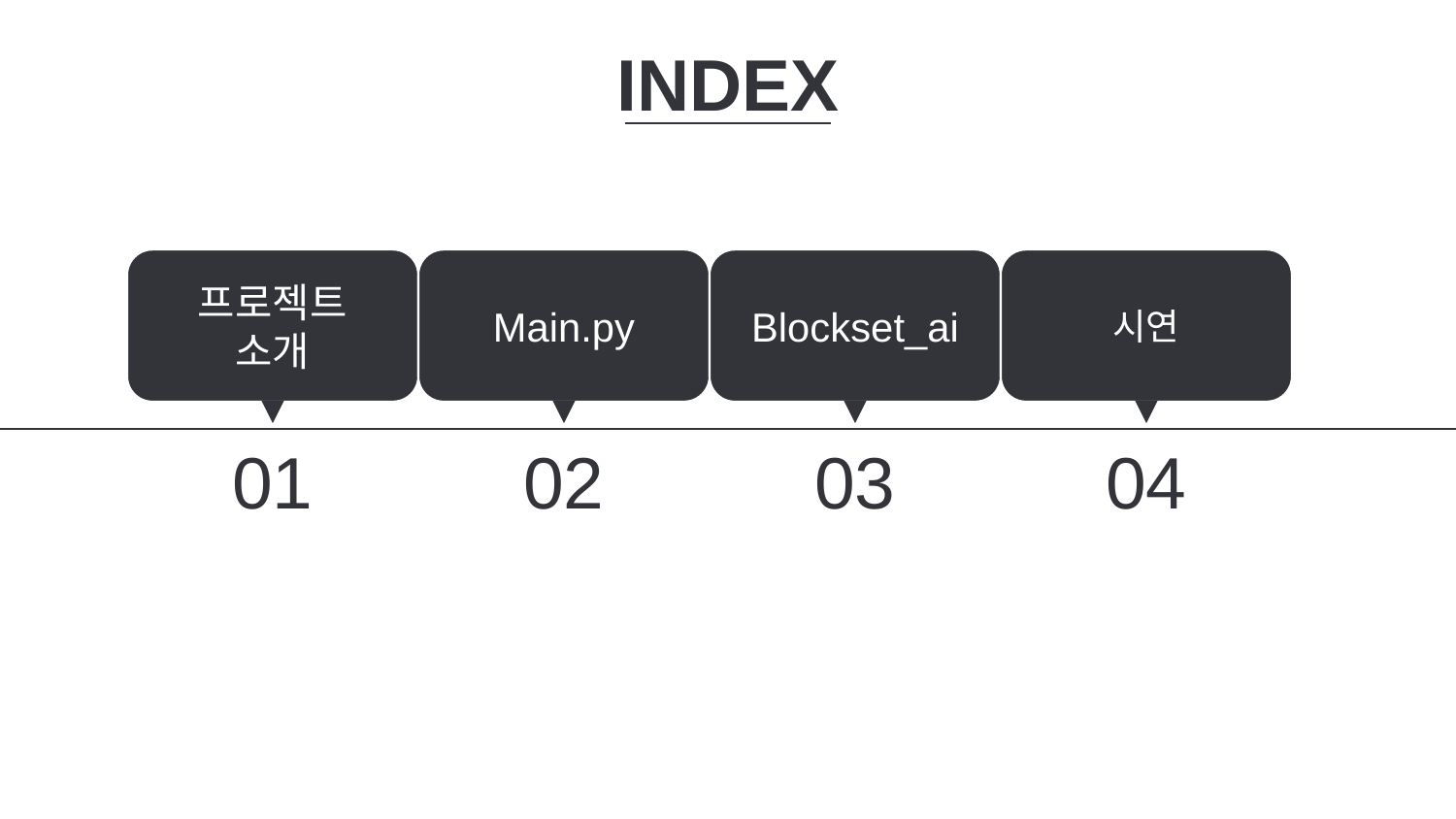

INDEX
프로젝트
소개
Main.py
Blockset_ai
시연

01
02
03
04